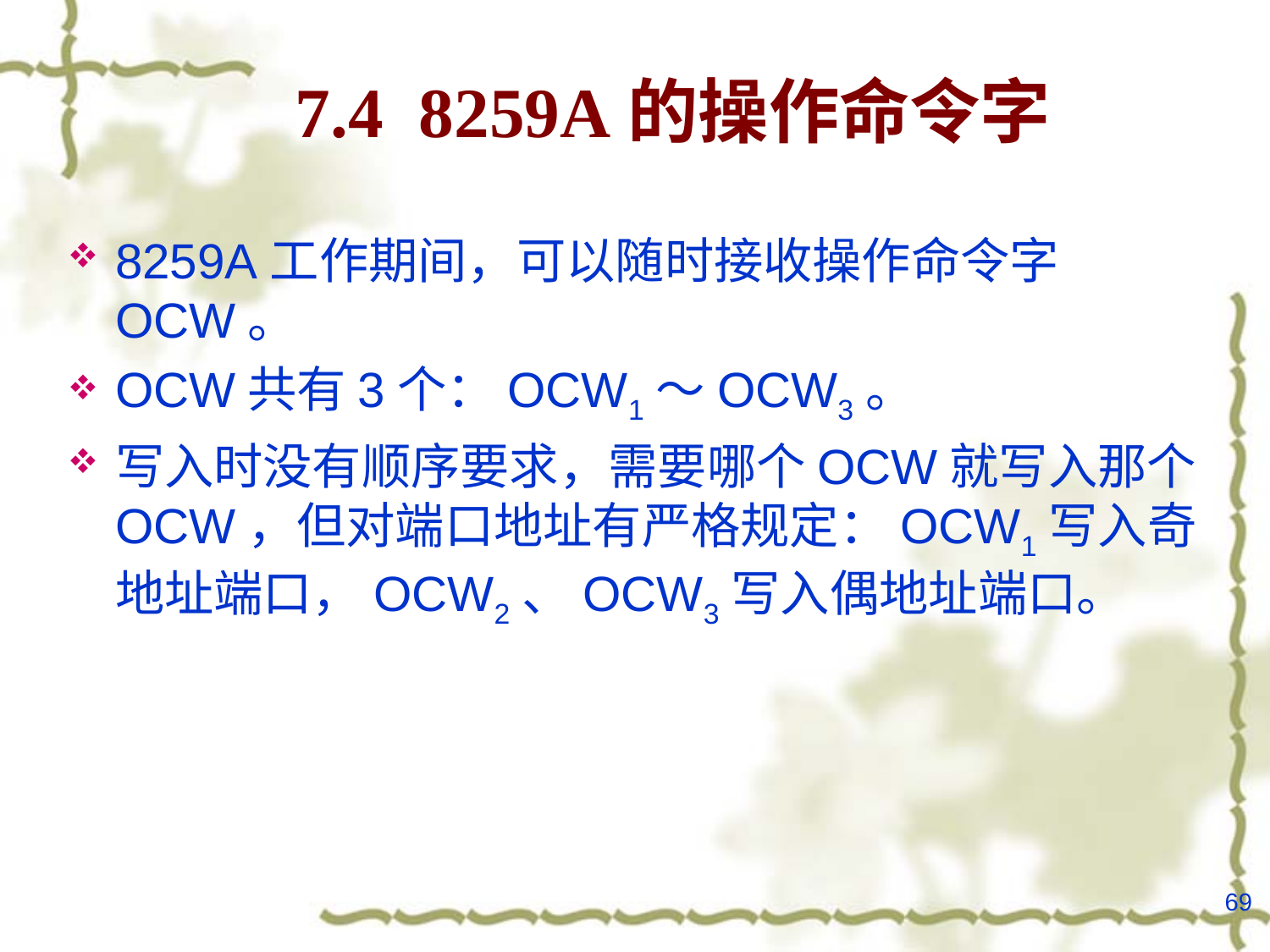

# 7.4  8259A的操作命令字
8259A工作期间，可以随时接收操作命令字OCW。
OCW共有3个：OCW1～OCW3。
写入时没有顺序要求，需要哪个OCW就写入那个OCW，但对端口地址有严格规定：OCW1写入奇地址端口，OCW2、OCW3写入偶地址端口。
69